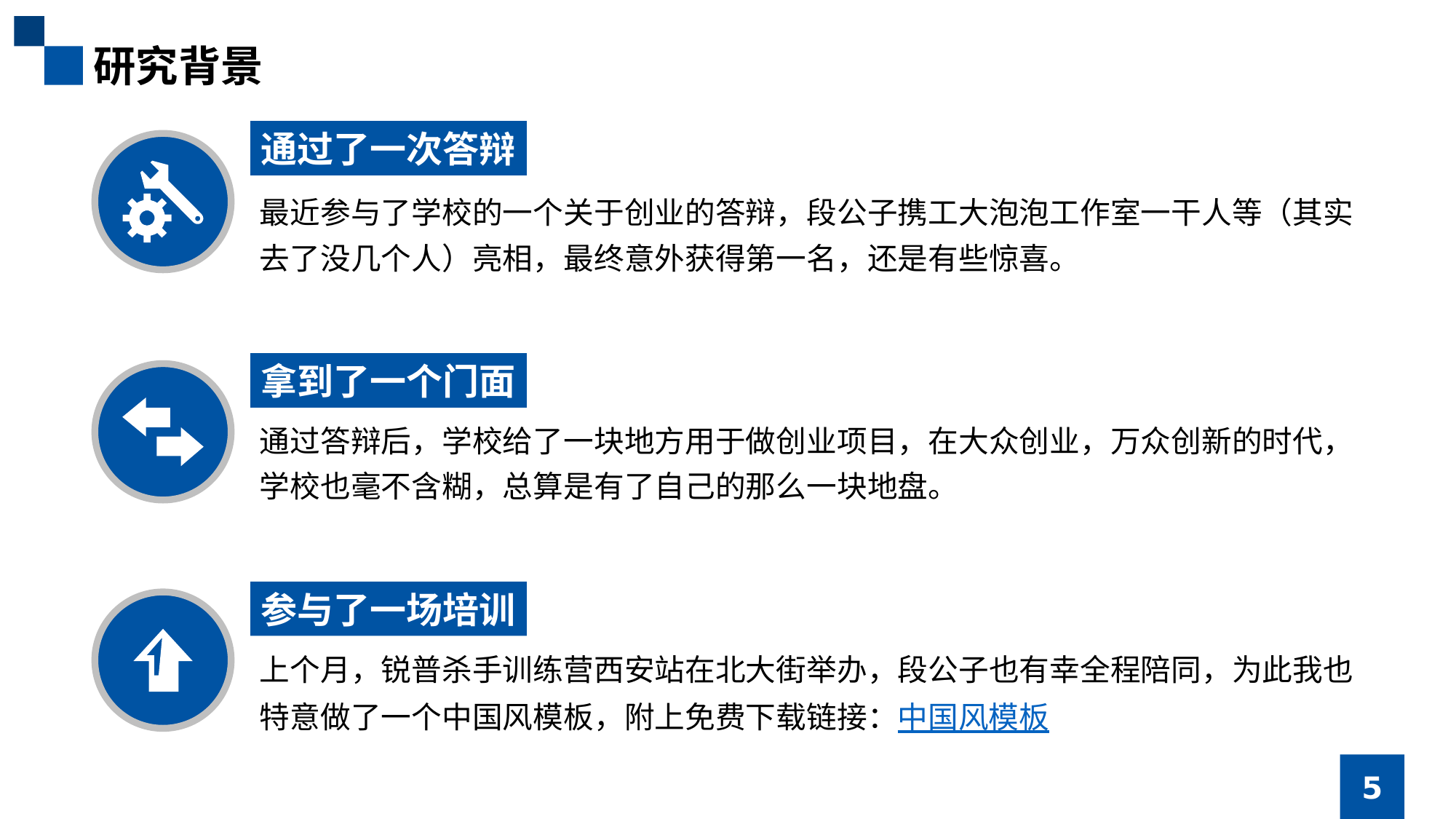

研究背景
通过了一次答辩

最近参与了学校的一个关于创业的答辩，段公子携工大泡泡工作室一干人等（其实去了没几个人）亮相，最终意外获得第一名，还是有些惊喜。
拿到了一个门面

通过答辩后，学校给了一块地方用于做创业项目，在大众创业，万众创新的时代，学校也毫不含糊，总算是有了自己的那么一块地盘。
参与了一场培训

上个月，锐普杀手训练营西安站在北大街举办，段公子也有幸全程陪同，为此我也特意做了一个中国风模板，附上免费下载链接：中国风模板
5